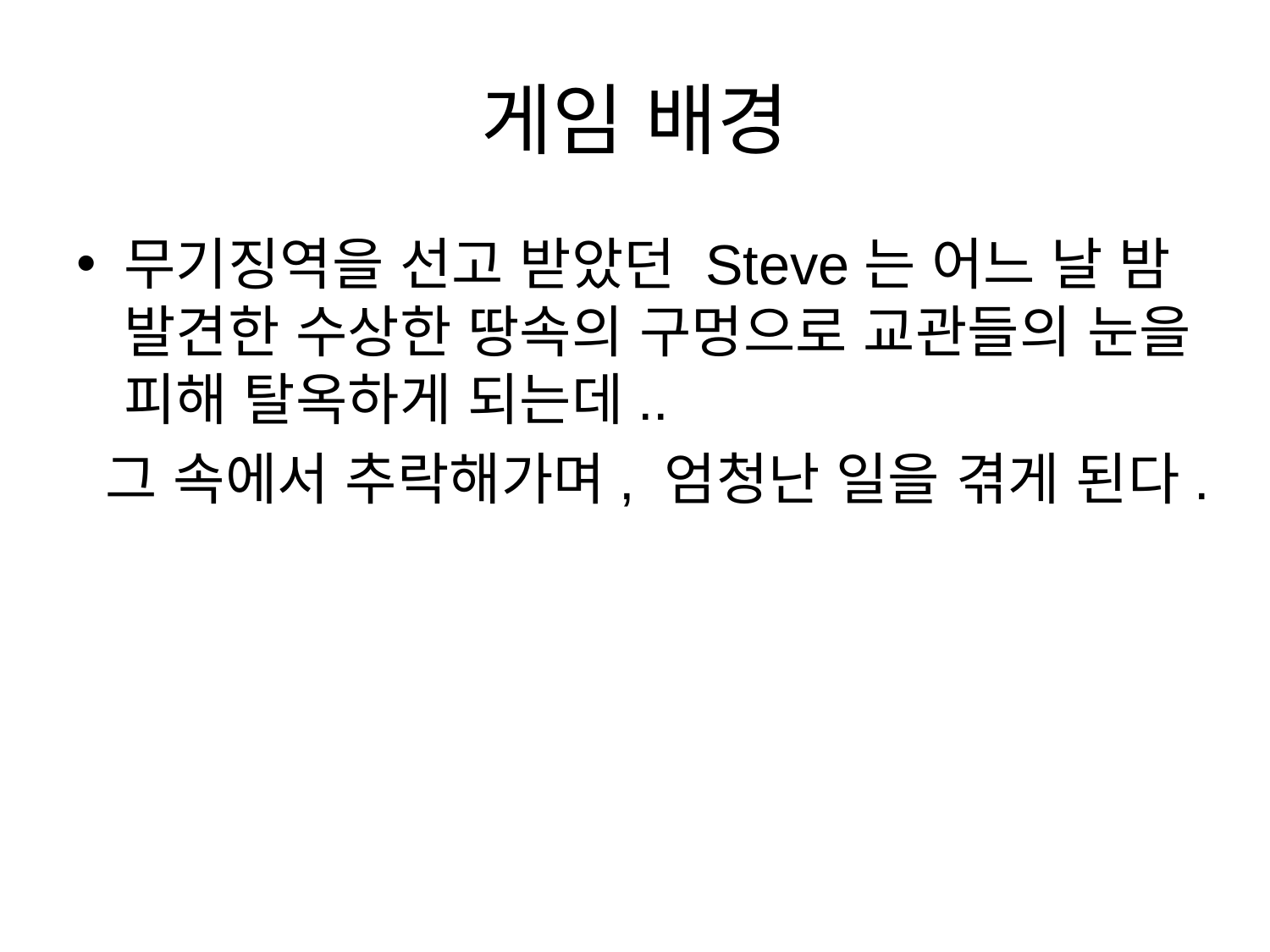

# 게임 배경
무기징역을 선고 받았던 Steve는 어느 날 밤 발견한 수상한 땅속의 구멍으로 교관들의 눈을 피해 탈옥하게 되는데..
 그 속에서 추락해가며, 엄청난 일을 겪게 된다.